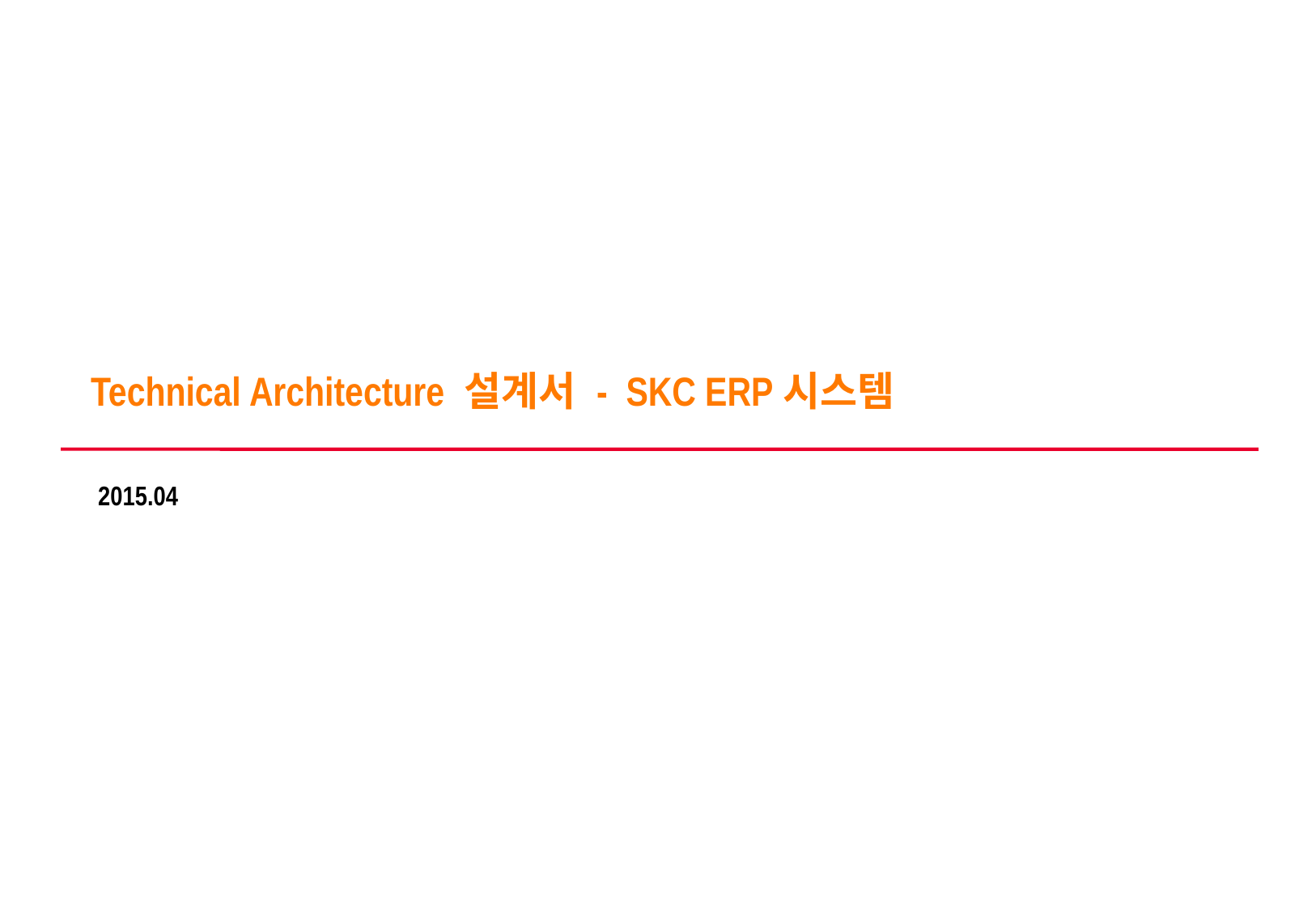

# Technical Architecture 설계서 -  SKC ERP시스템
2015.04